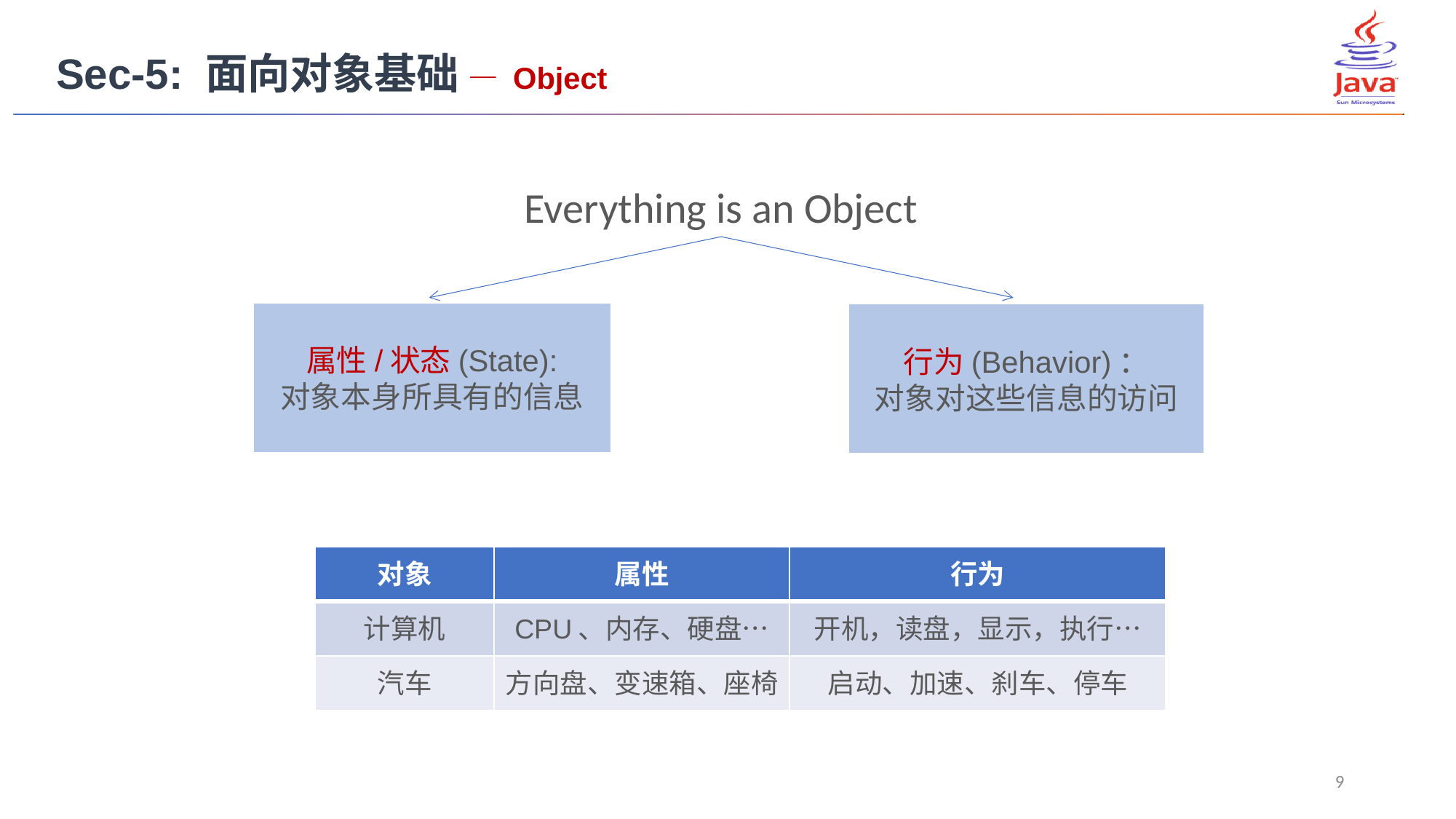

Sec-5: 面向对象基础 — Object
Everything is an Object
属性/状态(State):
对象本身所具有的信息
行为(Behavior)：
对象对这些信息的访问
| 对象 | 属性 | 行为 |
| --- | --- | --- |
| 计算机 | CPU、内存、硬盘… | 开机，读盘，显示，执行… |
| 汽车 | 方向盘、变速箱、座椅 | 启动、加速、刹车、停车 |
9